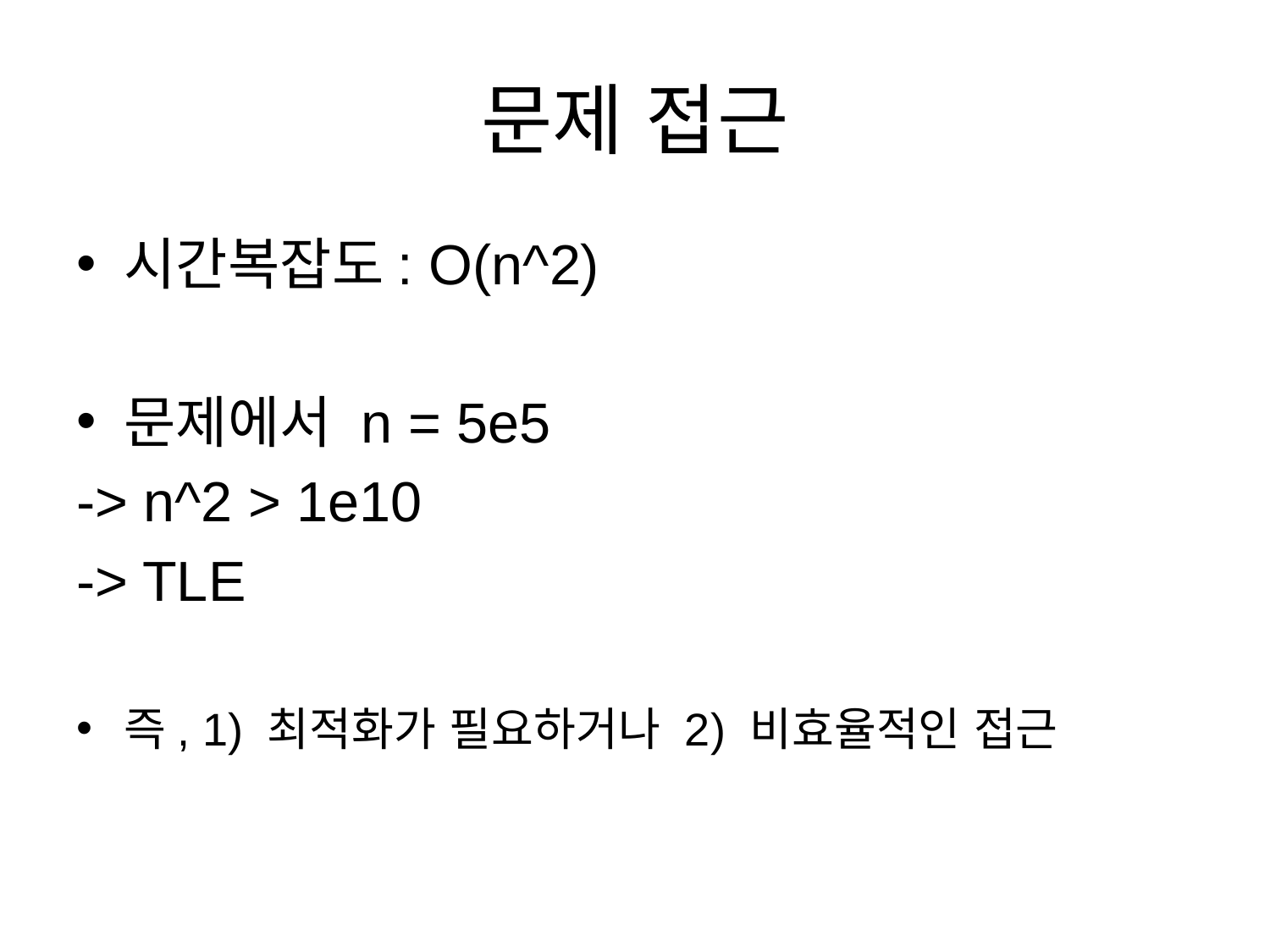

# 문제 접근
시간복잡도: O(n^2)

문제에서 n = 5e5
-> n^2 > 1e10
-> TLE

즉, 1) 최적화가 필요하거나 2) 비효율적인 접근